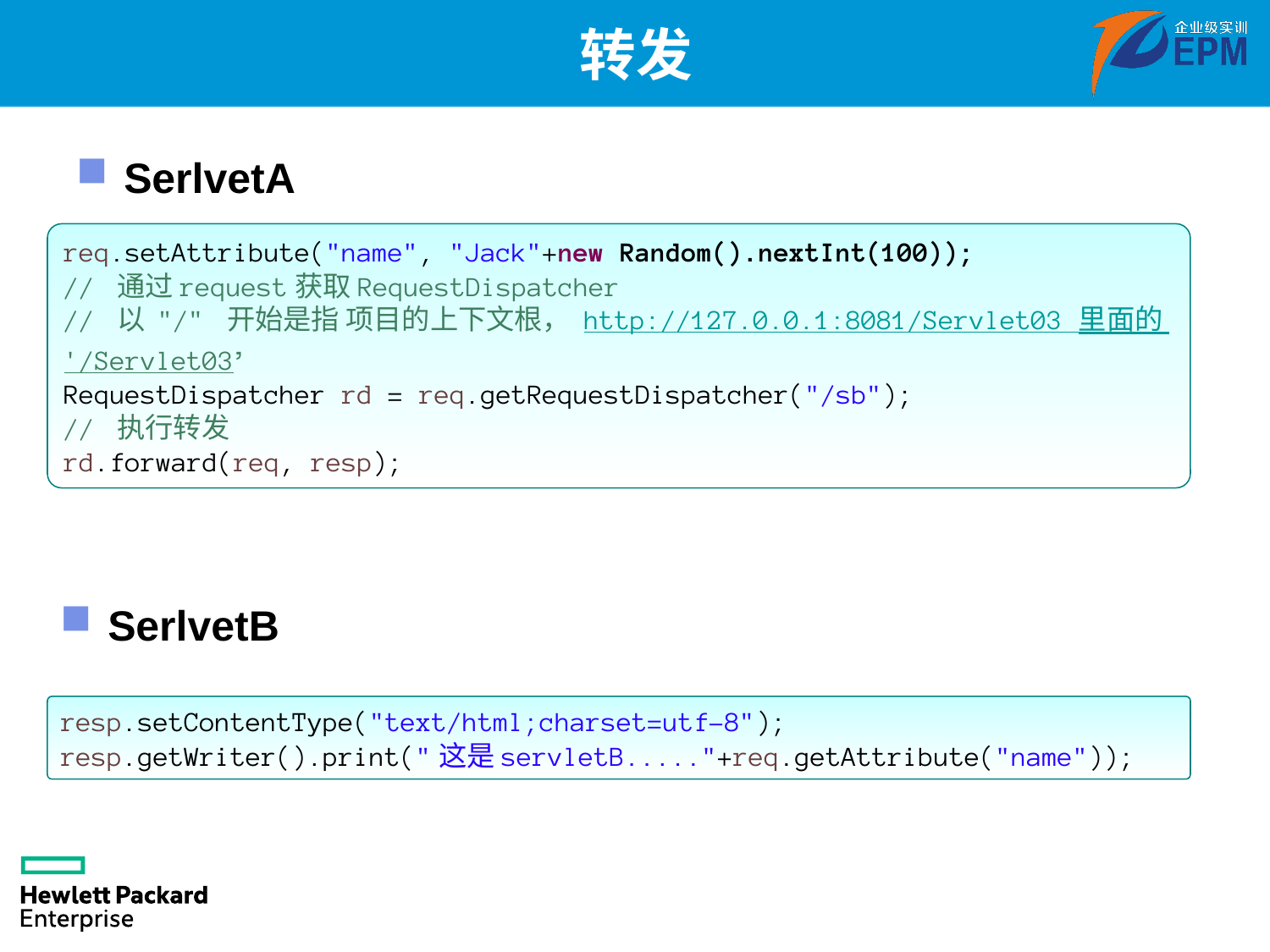

# 转发
SerlvetA
req.setAttribute("name", "Jack"+new Random().nextInt(100));
// 通过request获取RequestDispatcher
// 以 "/" 开始是指 项目的上下文根， http://127.0.0.1:8081/Servlet03 里面的 '/Servlet03’
RequestDispatcher rd = req.getRequestDispatcher("/sb");
// 执行转发
rd.forward(req, resp);
SerlvetB
resp.setContentType("text/html;charset=utf-8");
resp.getWriter().print("这是servletB....."+req.getAttribute("name"));